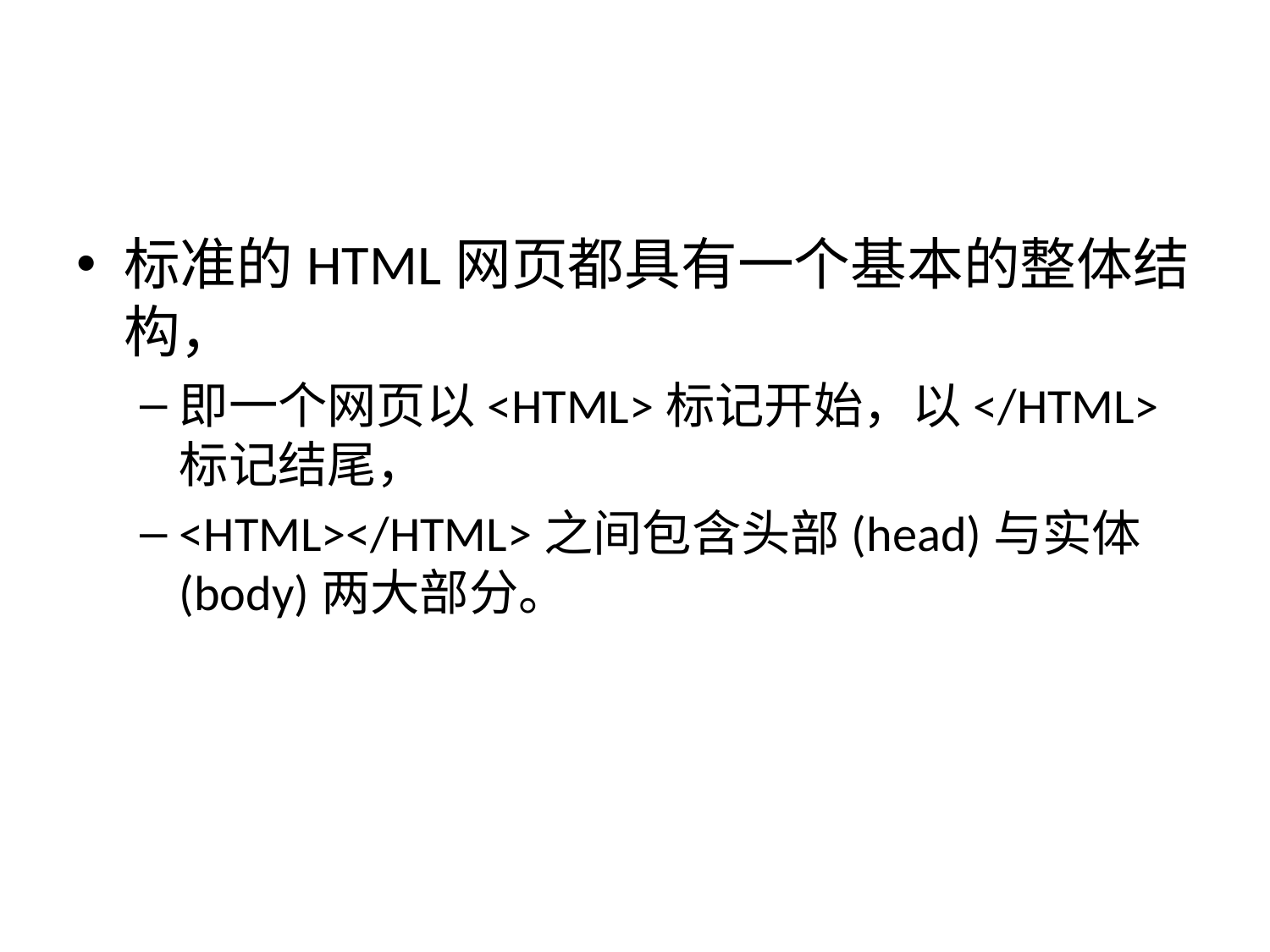

#
标准的HTML网页都具有一个基本的整体结构，
即一个网页以<HTML>标记开始，以</HTML>标记结尾，
<HTML></HTML>之间包含头部(head)与实体(body)两大部分。